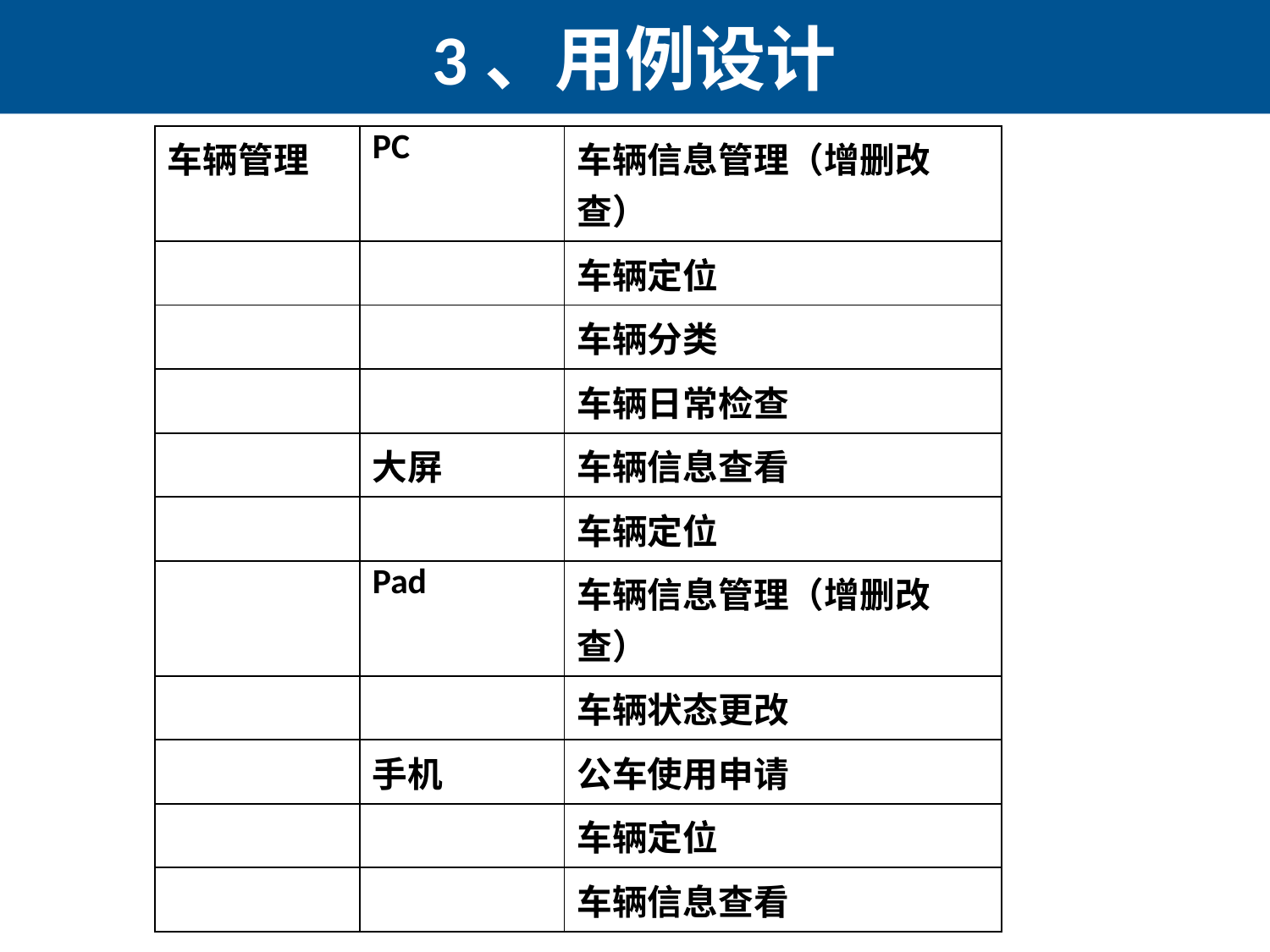

# 3、用例设计
| 车辆管理 | PC | 车辆信息管理（增删改查） |
| --- | --- | --- |
|  |  | 车辆定位 |
|  |  | 车辆分类 |
|  |  | 车辆日常检查 |
|  | 大屏 | 车辆信息查看 |
|  |  | 车辆定位 |
|  | Pad | 车辆信息管理（增删改查） |
|  |  | 车辆状态更改 |
|  | 手机 | 公车使用申请 |
|  |  | 车辆定位 |
|  |  | 车辆信息查看 |